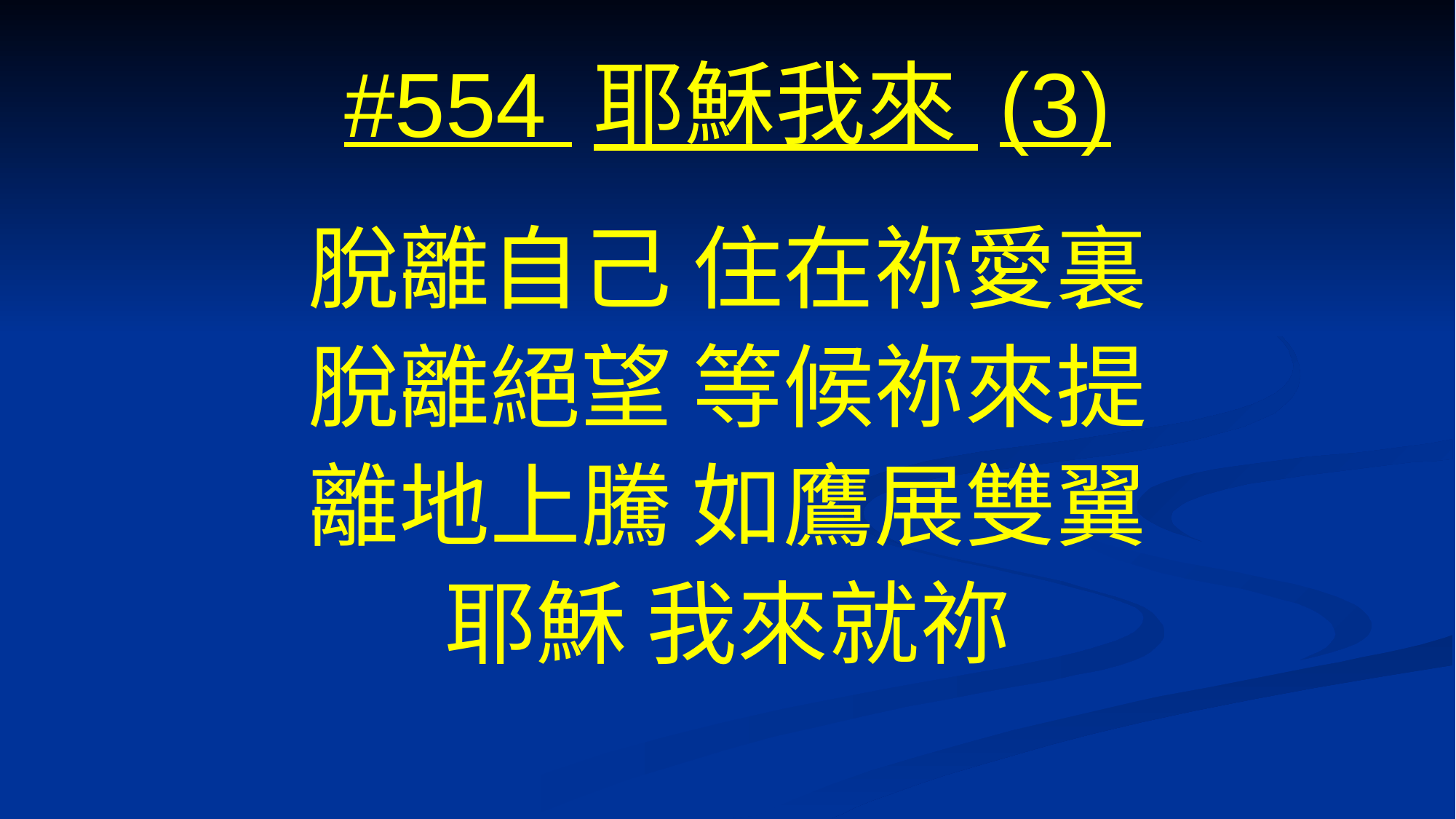

# #554 耶穌我來 (3)
脫離自己 住在祢愛裏
脫離絕望 等候祢來提
離地上騰 如鷹展雙翼
耶穌 我來就祢